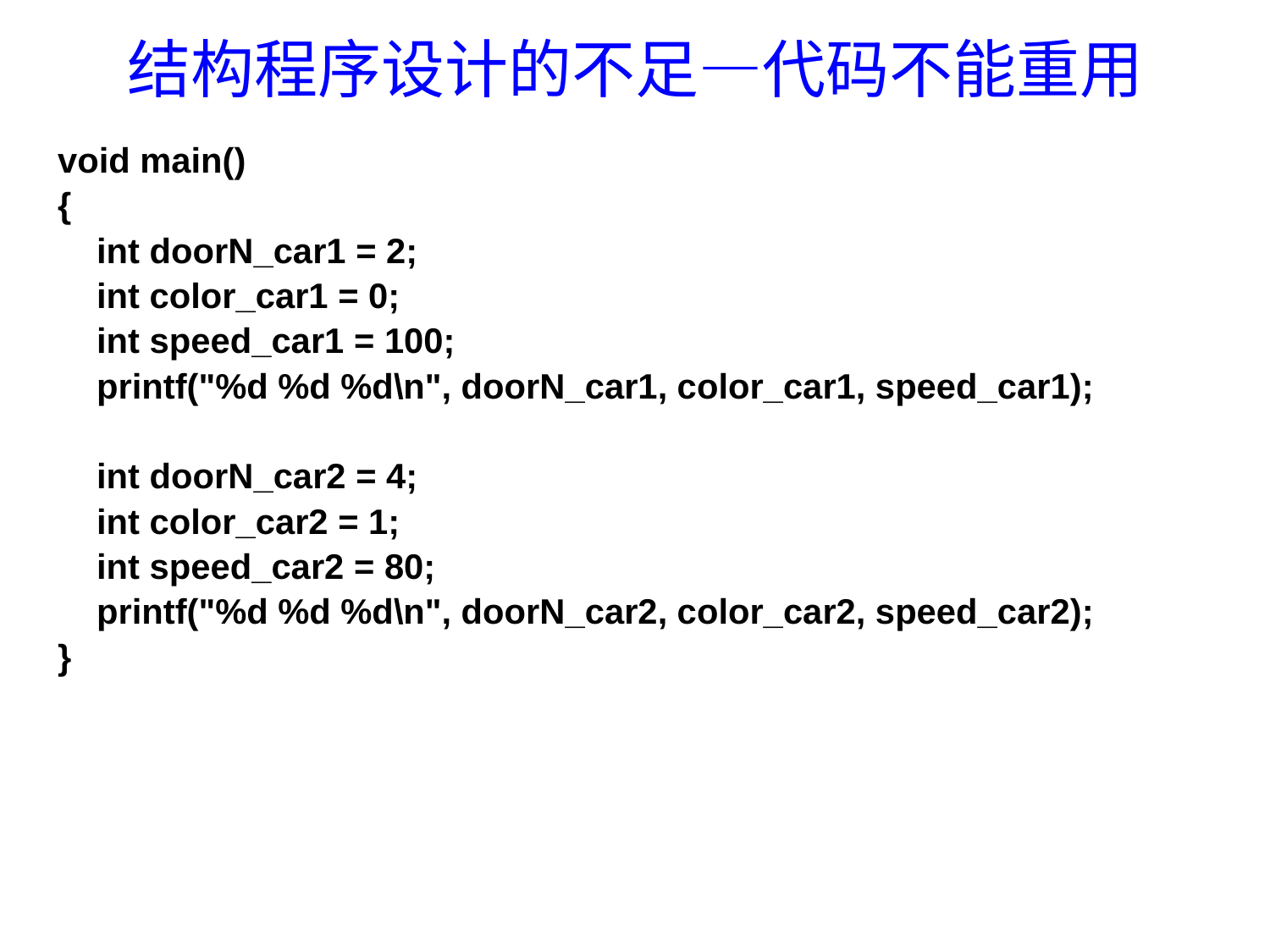

# 结构程序设计的不足—代码不能重用
void main()
{
    int doorN_car1 = 2;
    int color_car1 = 0;
    int speed_car1 = 100;
    printf("%d %d %d\n", doorN_car1, color_car1, speed_car1);

    int doorN_car2 = 4;
    int color_car2 = 1;
    int speed_car2 = 80;
    printf("%d %d %d\n", doorN_car2, color_car2, speed_car2);
}